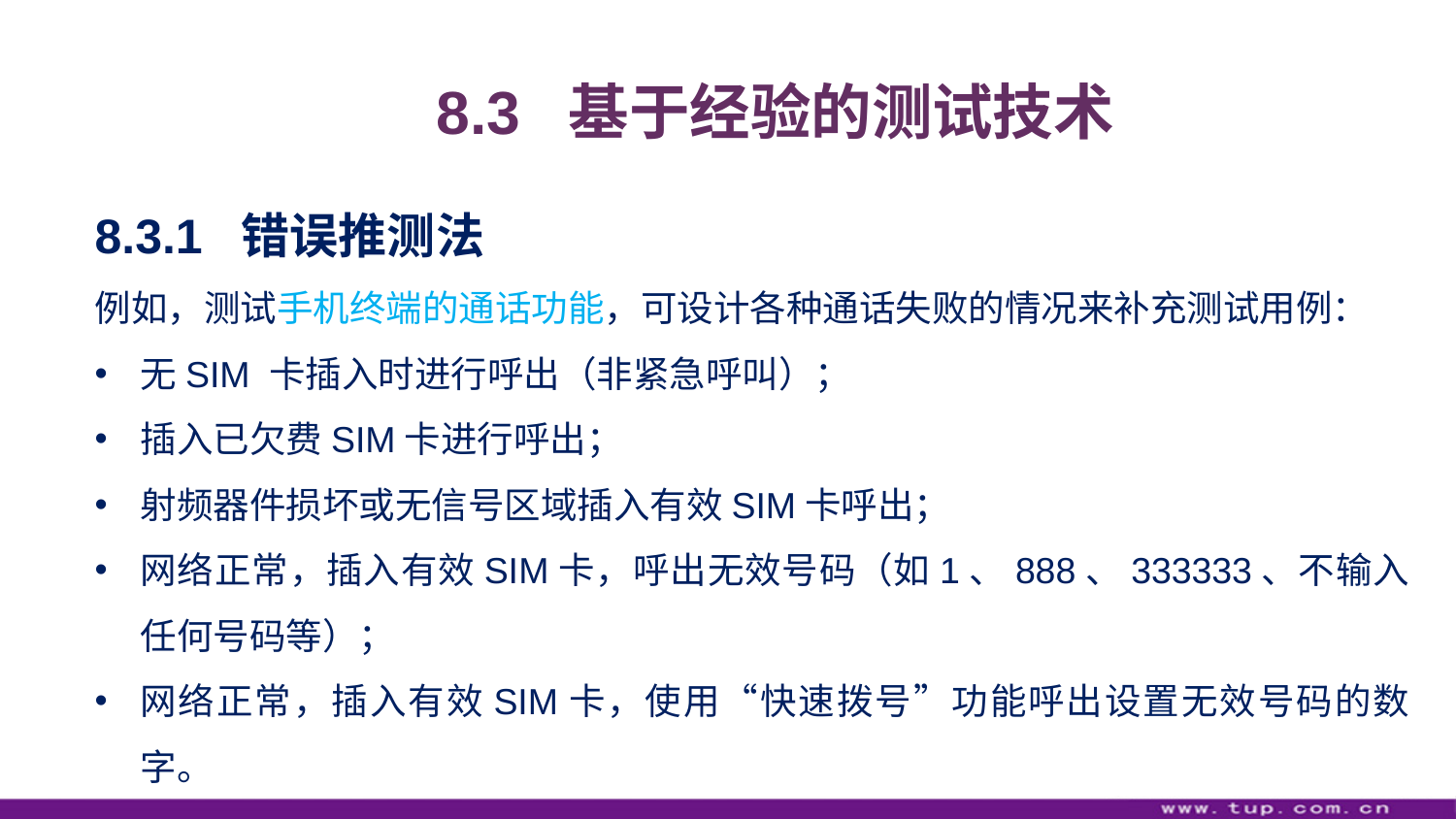

8.3  基于经验的测试技术

8.3.1  错误推测法
例如，测试手机终端的通话功能，可设计各种通话失败的情况来补充测试用例：
无SIM 卡插入时进行呼出（非紧急呼叫）；
插入已欠费SIM卡进行呼出；
射频器件损坏或无信号区域插入有效SIM卡呼出；
网络正常，插入有效SIM卡，呼出无效号码（如1、888、333333、不输入任何号码等）；
网络正常，插入有效SIM卡，使用“快速拨号”功能呼出设置无效号码的数字。